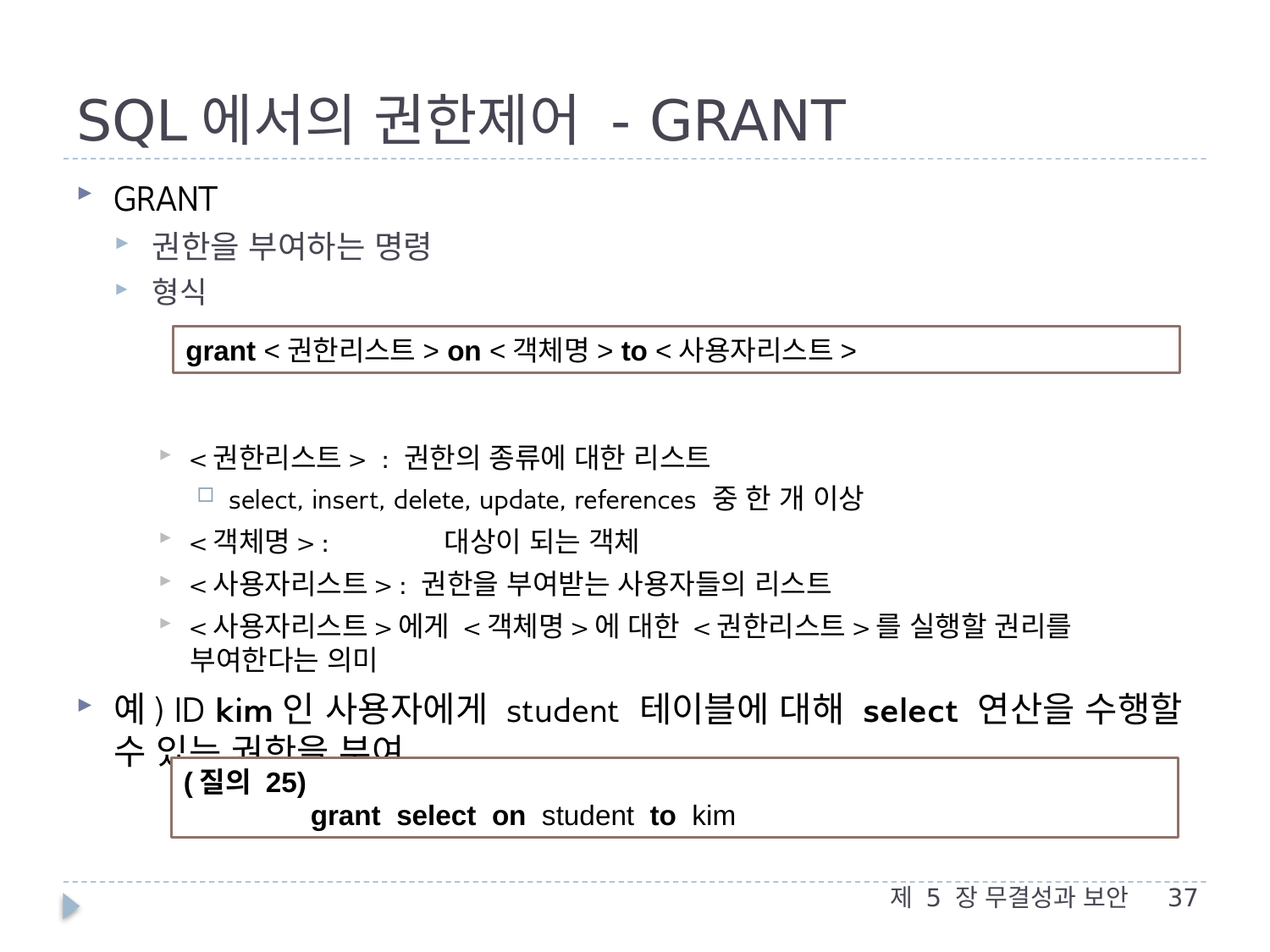

# SQL에서의 권한제어 - GRANT
GRANT
권한을 부여하는 명령
형식

<권한리스트>  : 권한의 종류에 대한 리스트
select, insert, delete, update, references 중 한 개 이상
<객체명> : 	대상이 되는 객체
<사용자리스트> : 권한을 부여받는 사용자들의 리스트
<사용자리스트>에게 <객체명>에 대한 <권한리스트>를 실행할 권리를 부여한다는 의미
예) ID kim인 사용자에게 student 테이블에 대해 select 연산을 수행할 수 있는 권한을 부여

grant <권한리스트> on <객체명> to <사용자리스트>
(질의 25)
	grant  select  on  student  to  kim
제 5 장 무결성과 보안
37